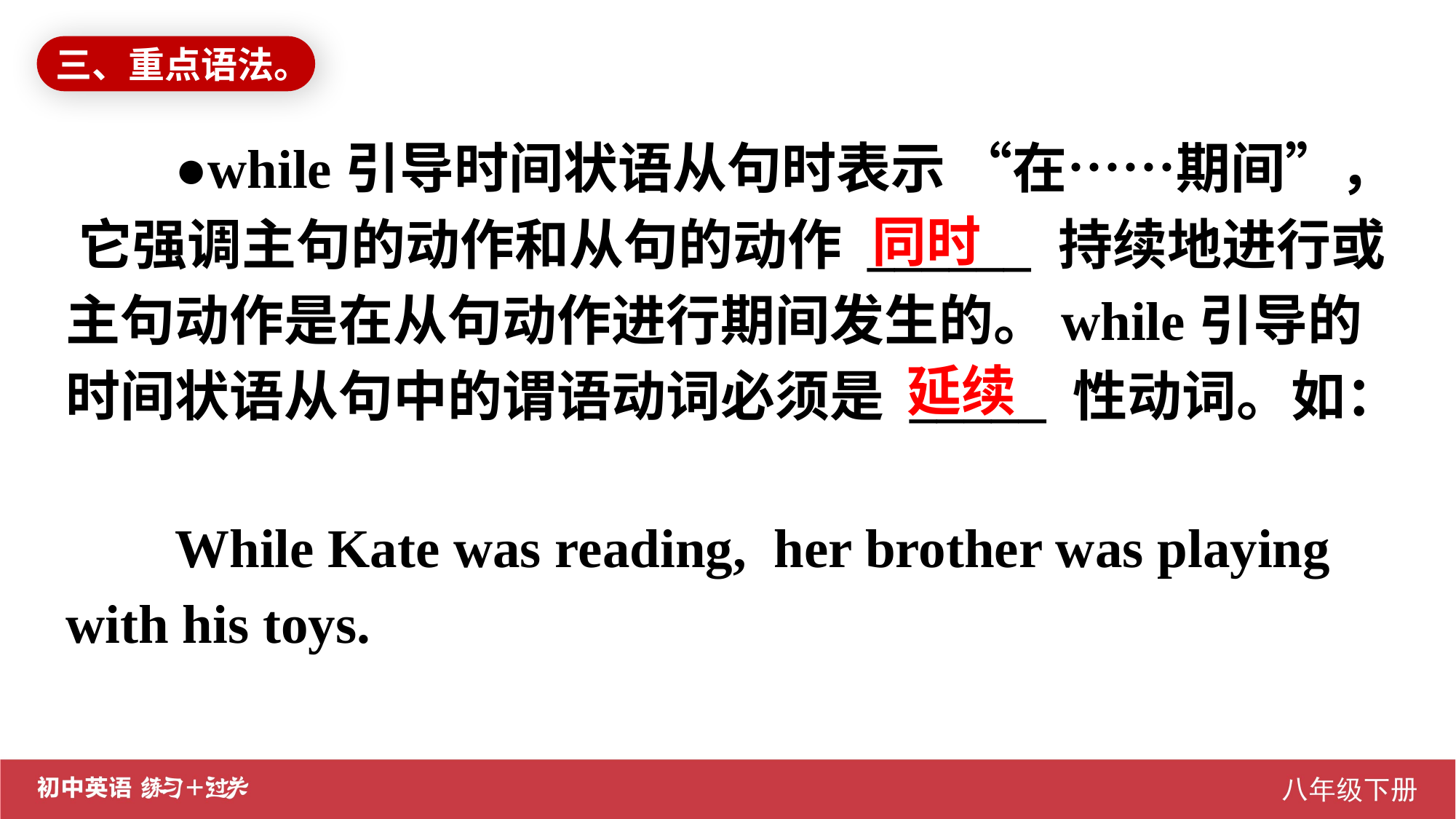

三、重点语法。
●while引导时间状语从句时表示 “在……期间”， 它强调主句的动作和从句的动作 ______ 持续地进行或主句动作是在从句动作进行期间发生的。while引导的时间状语从句中的谓语动词必须是 _____ 性动词。如：
While Kate was reading,  her brother was playing with his toys.
同时
延续